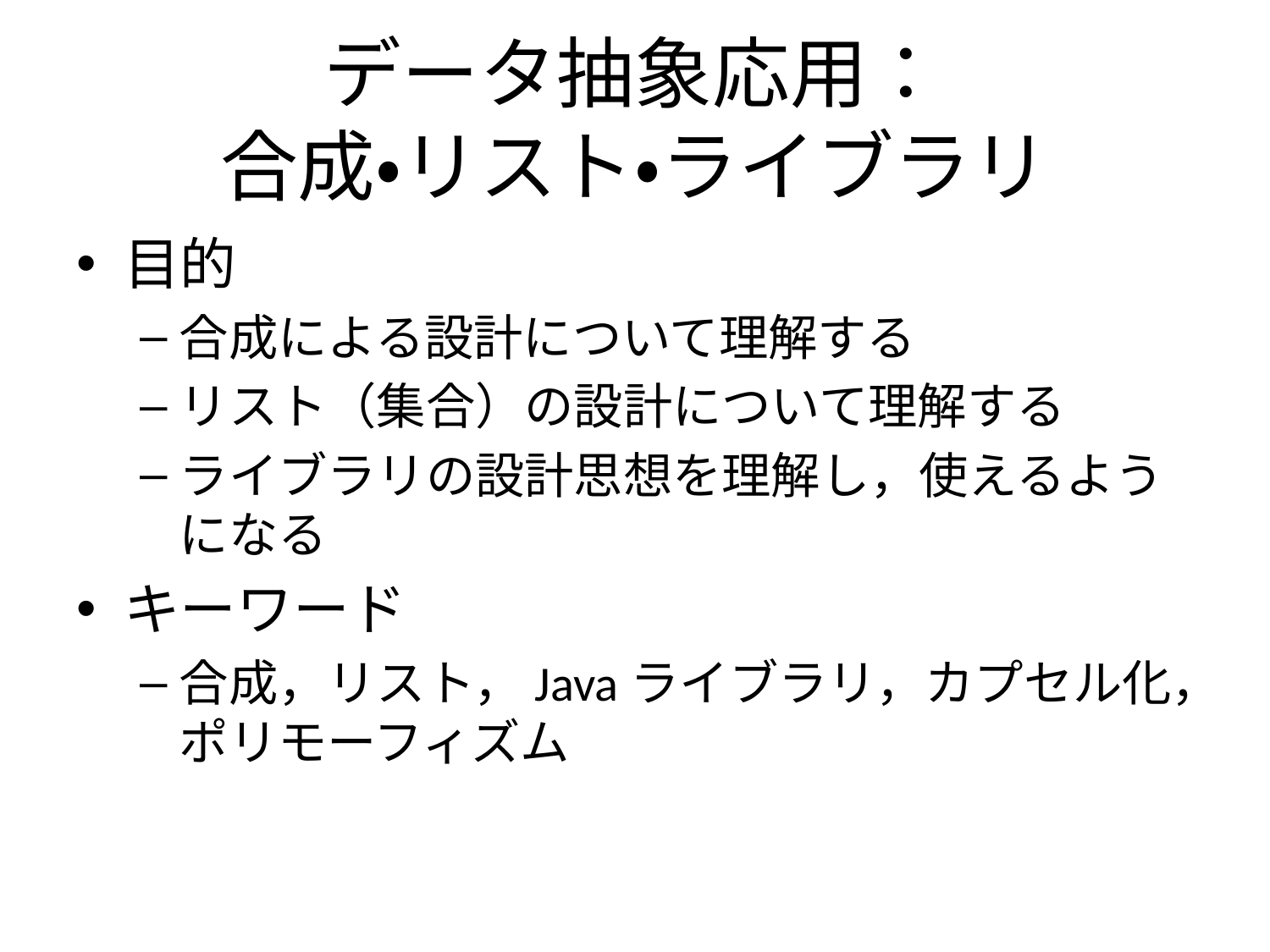

# データ抽象応用： 合成・リスト・ライブラリ
目的
合成による設計について理解する
リスト（集合）の設計について理解する
ライブラリの設計思想を理解し，使えるようになる
キーワード
合成，リスト，Javaライブラリ，カプセル化，ポリモーフィズム